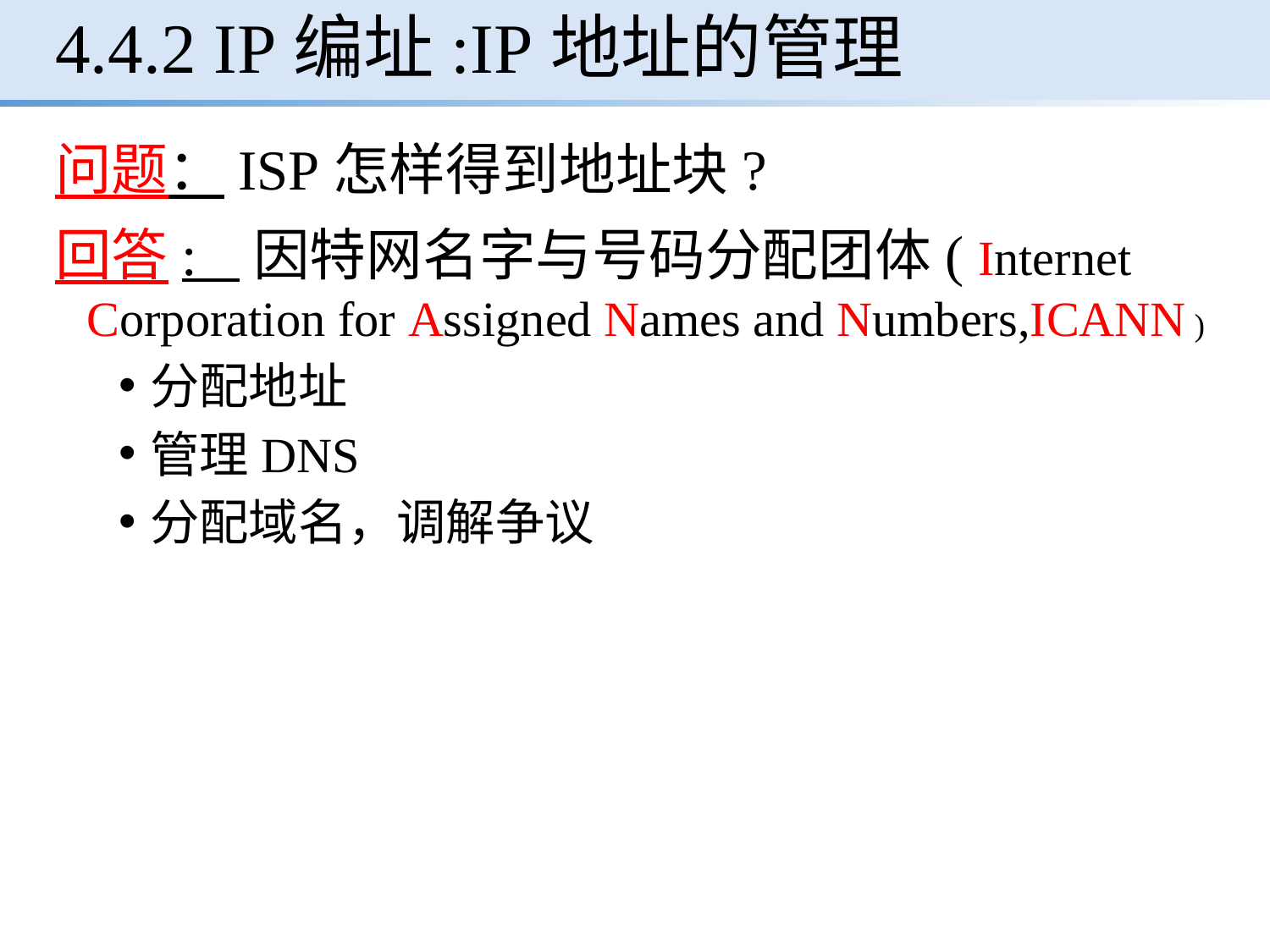

# 4.4.2 IP编址:IP地址的管理
问题：ISP怎样得到地址块?
回答:   因特网名字与号码分配团体( Internet Corporation for Assigned Names and Numbers,ICANN )
分配地址
管理DNS
分配域名，调解争议